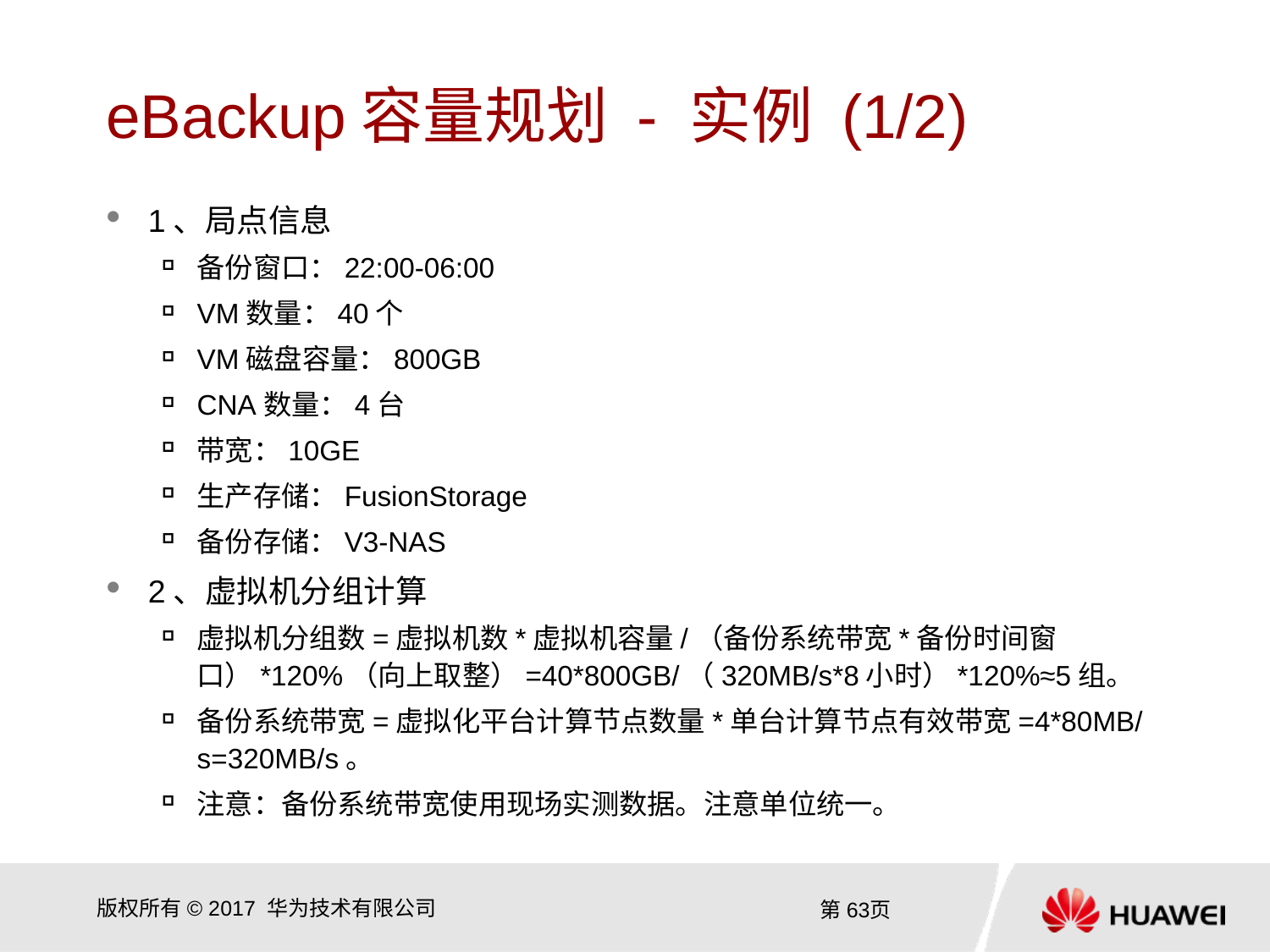

# eBackup容量规划 - 实例 (1/2)
1、局点信息
备份窗口：22:00-06:00
VM数量：40个
VM磁盘容量：800GB
CNA数量：4台
带宽：10GE
生产存储：FusionStorage
备份存储：V3-NAS
2、虚拟机分组计算
虚拟机分组数=虚拟机数*虚拟机容量/（备份系统带宽*备份时间窗口）*120%（向上取整）=40*800GB/（320MB/s*8小时）*120%≈5组。
备份系统带宽=虚拟化平台计算节点数量*单台计算节点有效带宽=4*80MB/s=320MB/s。
注意：备份系统带宽使用现场实测数据。注意单位统一。